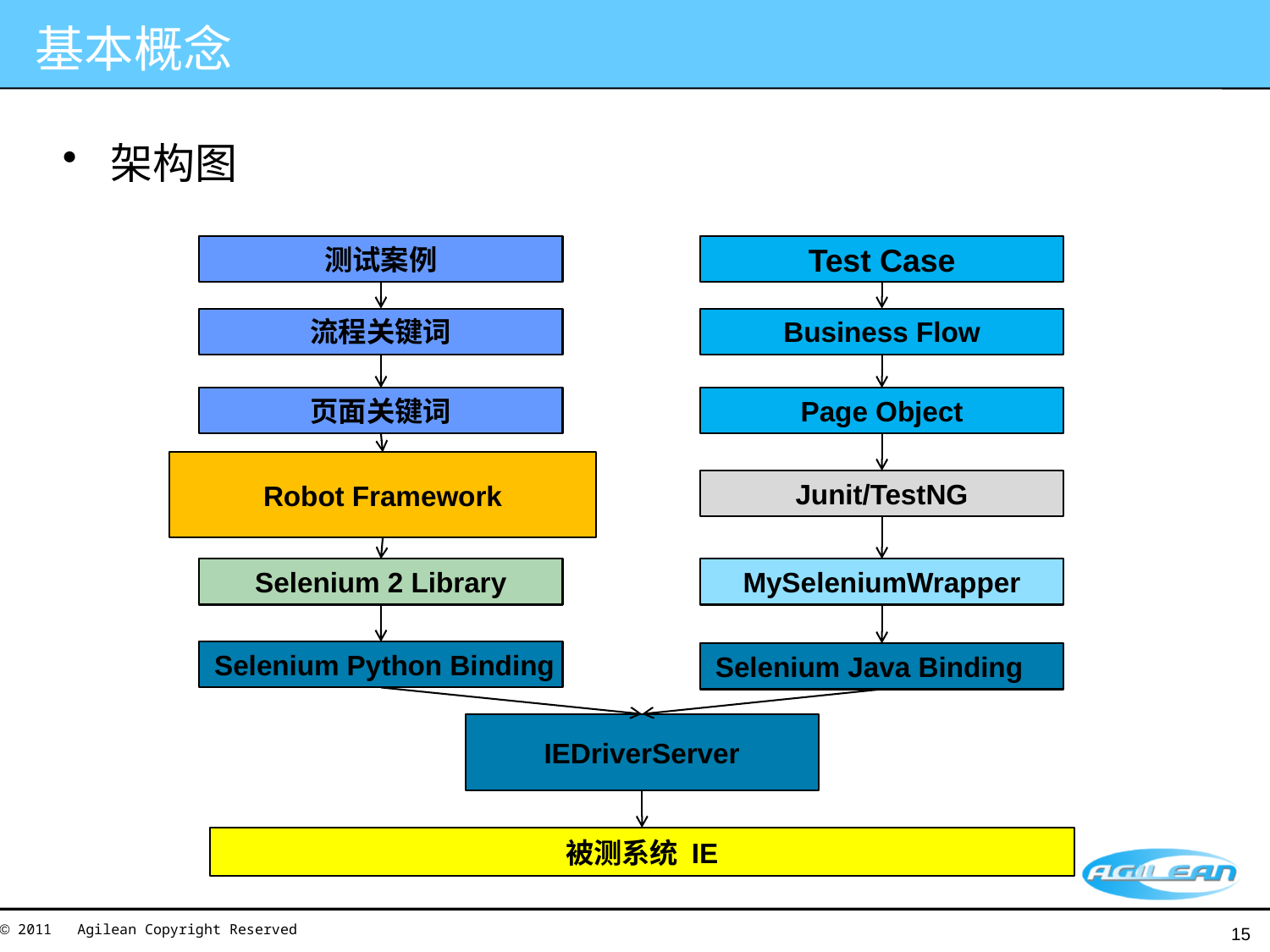

# 基本概念
架构图
测试案例
Test Case
流程关键词
Business Flow
页面关键词
Page Object
Robot Framework
Junit/TestNG
Selenium 2 Library
MySeleniumWrapper
Selenium Python Binding
Selenium Java Binding
IEDriverServer
被测系统 IE
15